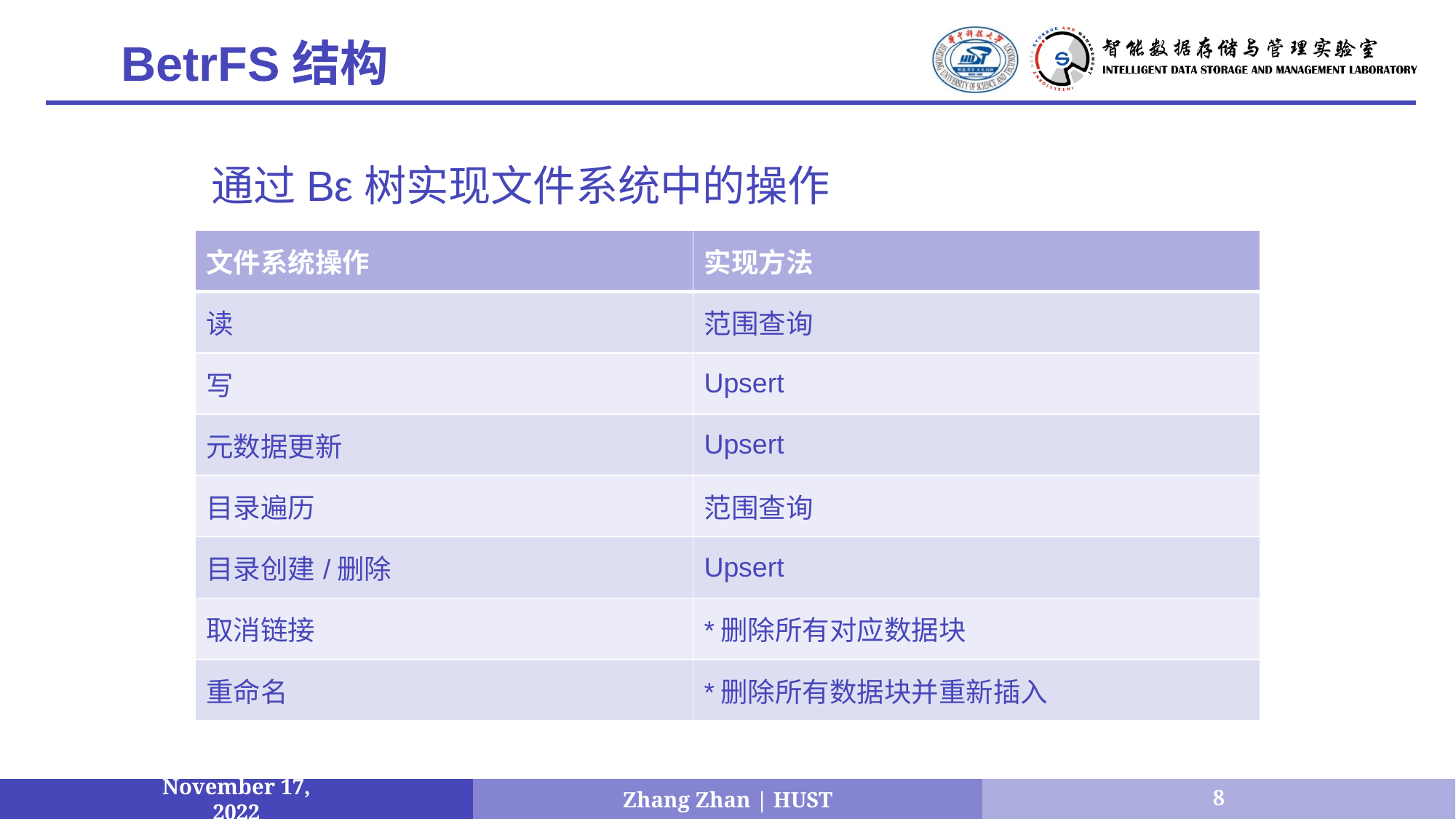

BetrFS结构
通过Bε树实现文件系统中的操作
| 文件系统操作 | 实现方法 |
| --- | --- |
| 读 | 范围查询 |
| 写 | Upsert |
| 元数据更新 | Upsert |
| 目录遍历 | 范围查询 |
| 目录创建/删除 | Upsert |
| 取消链接 | \*删除所有对应数据块 |
| 重命名 | \*删除所有数据块并重新插入 |